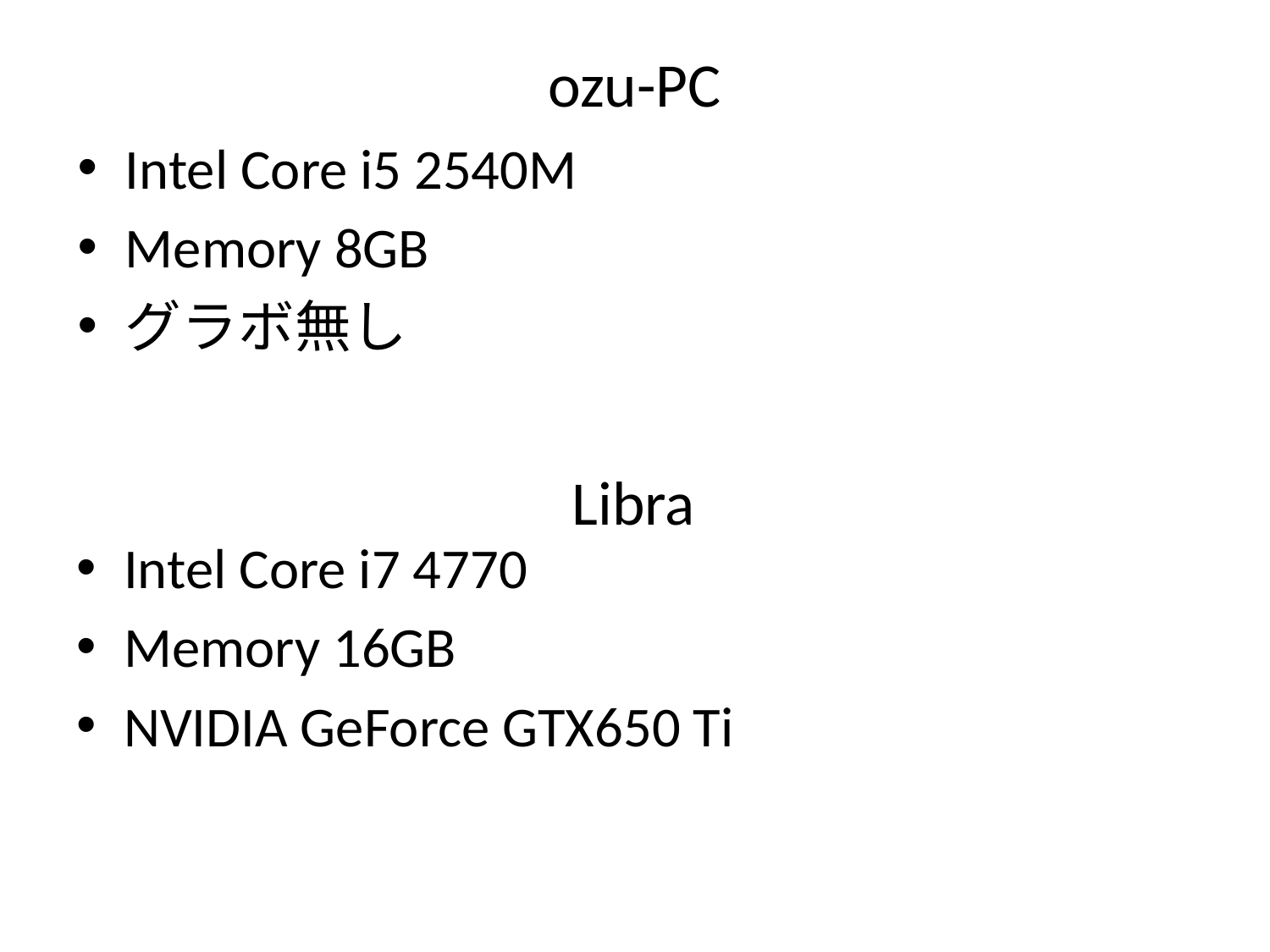

# ozu-PC
Intel Core i5 2540M
Memory 8GB
グラボ無し
Libra
Intel Core i7 4770
Memory 16GB
NVIDIA GeForce GTX650 Ti